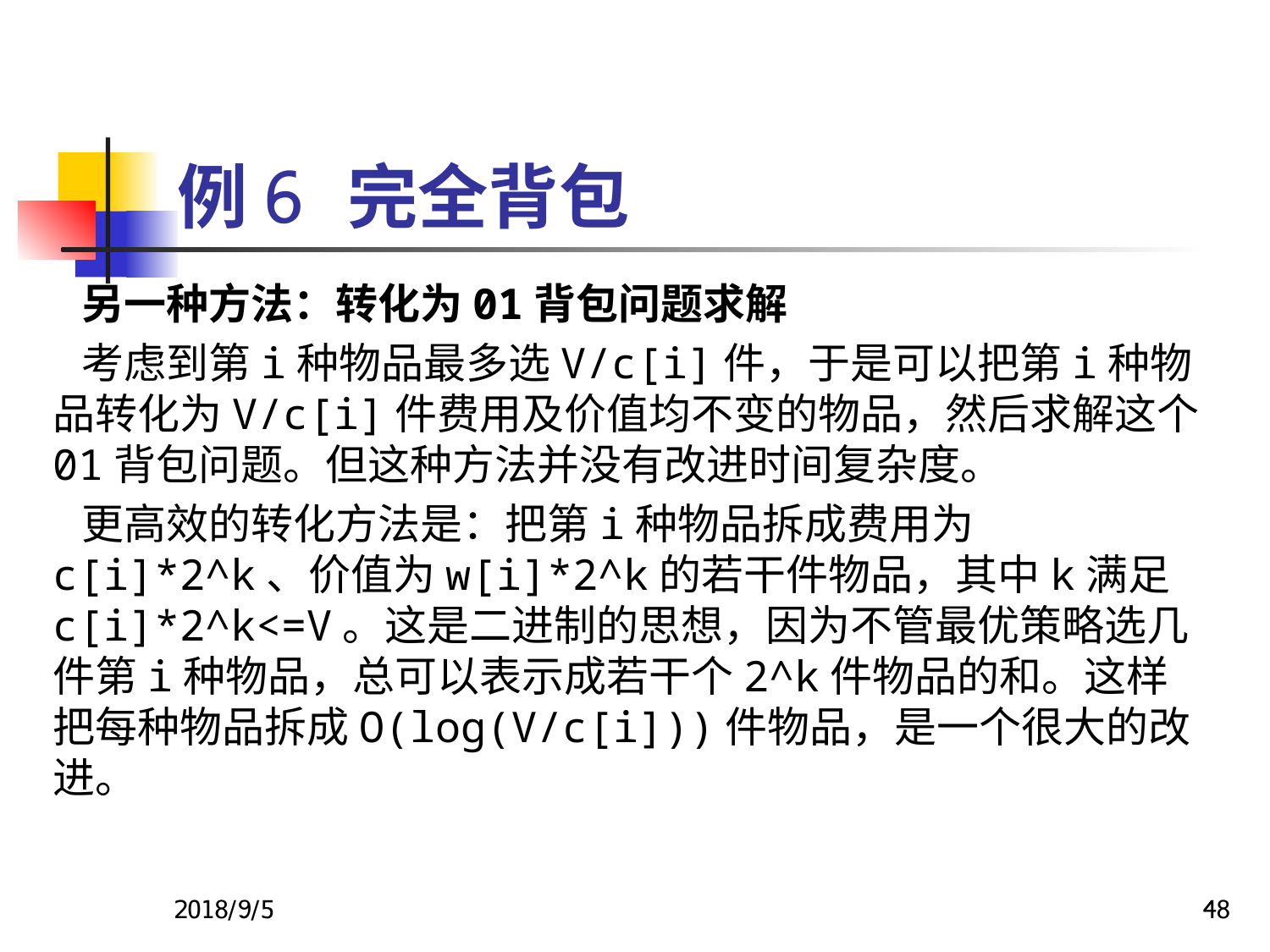

# 例6 完全背包
  另一种方法：转化为01背包问题求解
  考虑到第i种物品最多选V/c[i]件，于是可以把第i种物品转化为V/c[i]件费用及价值均不变的物品，然后求解这个01背包问题。但这种方法并没有改进时间复杂度。
  更高效的转化方法是：把第i种物品拆成费用为c[i]*2^k、价值为w[i]*2^k的若干件物品，其中k满足c[i]*2^k<=V。这是二进制的思想，因为不管最优策略选几件第i种物品，总可以表示成若干个2^k件物品的和。这样把每种物品拆成O(log(V/c[i]))件物品，是一个很大的改进。
2018/9/5
48